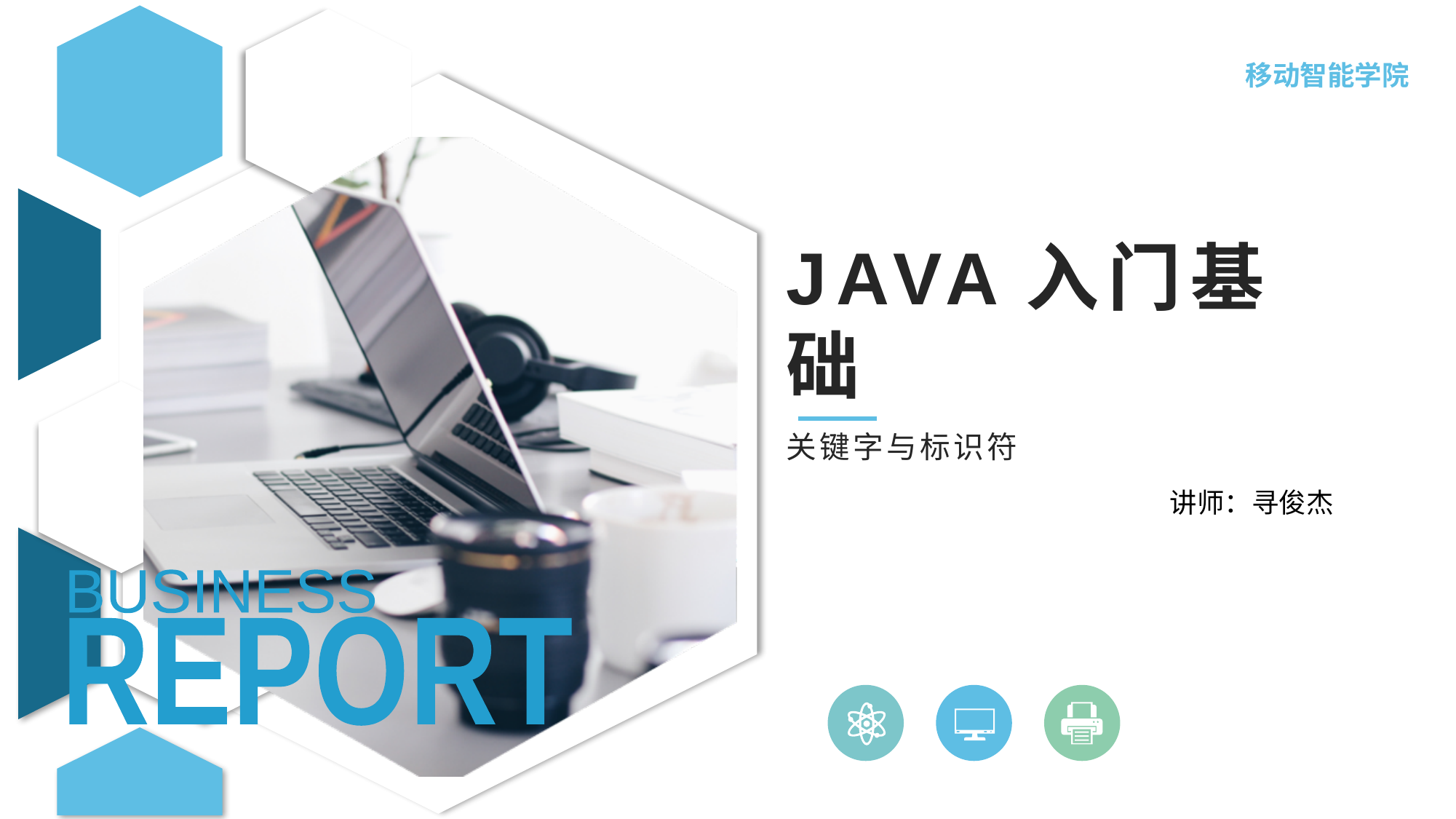

移动智能学院
# JAVA入门基础
关键字与标识符
讲师：寻俊杰
BUSINESS
REPORT